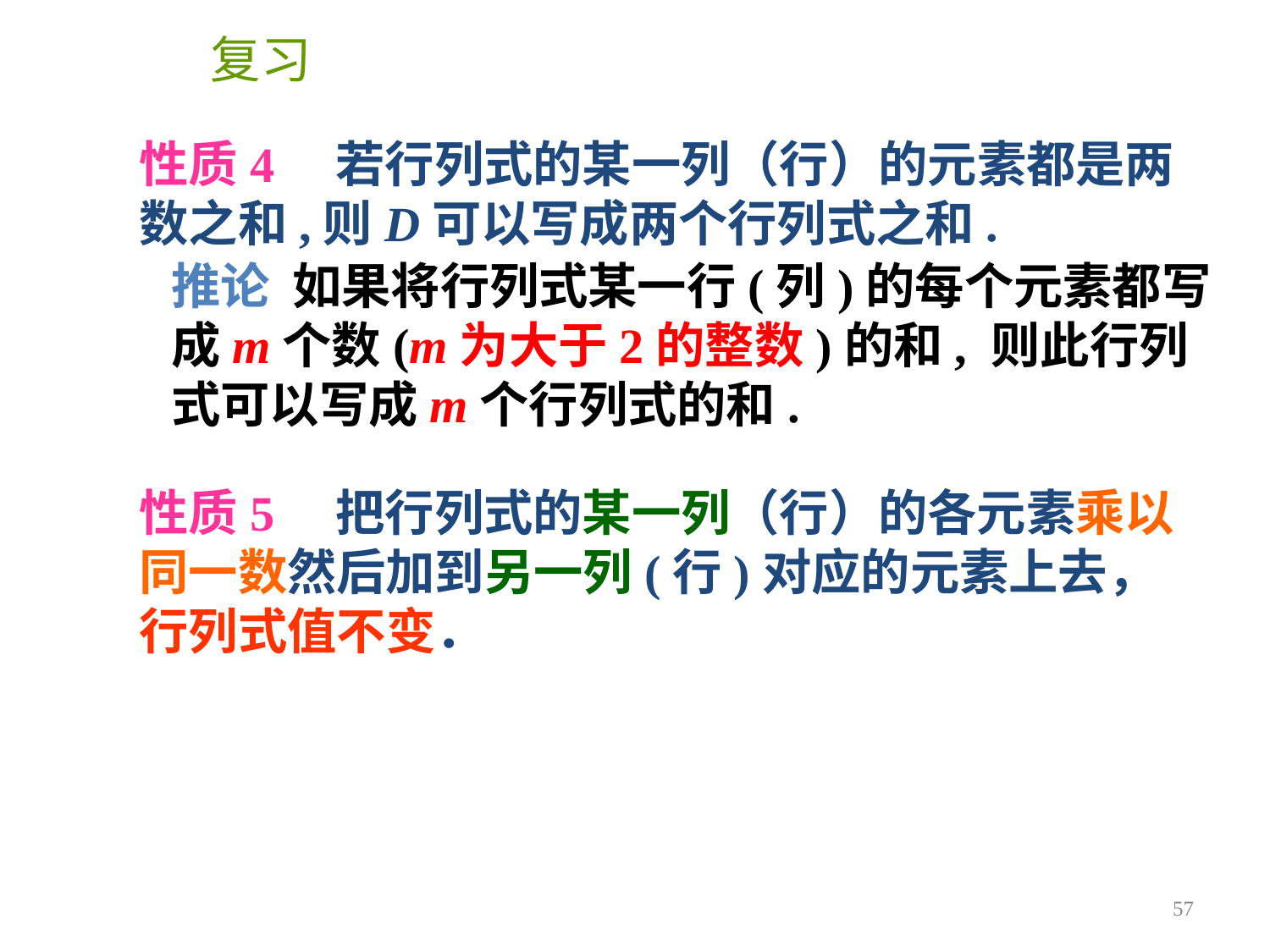

# 复习
性质4　若行列式的某一列（行）的元素都是两数之和,则D可以写成两个行列式之和.
推论  如果将行列式某一行(列)的每个元素都写成m个数(m为大于2的整数)的和, 则此行列式可以写成m个行列式的和.
性质5　把行列式的某一列（行）的各元素乘以同一数然后加到另一列(行)对应的元素上去，行列式值不变．
57